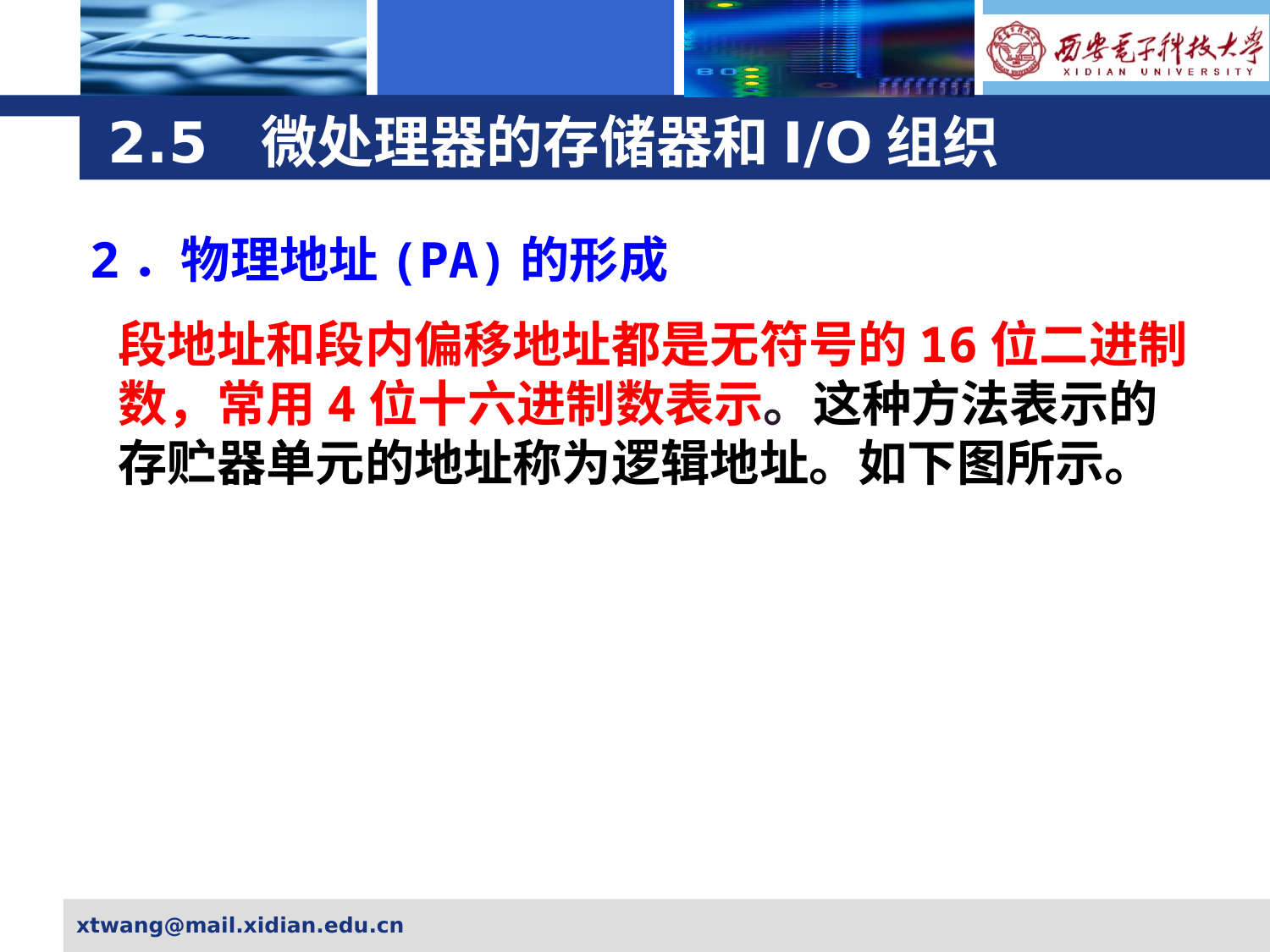

# 2.5  微处理器的存储器和I/O组织
2．物理地址(PA)的形成
段地址和段内偏移地址都是无符号的16位二进制数，常用4位十六进制数表示。这种方法表示的存贮器单元的地址称为逻辑地址。如下图所示。
xtwang@mail.xidian.edu.cn